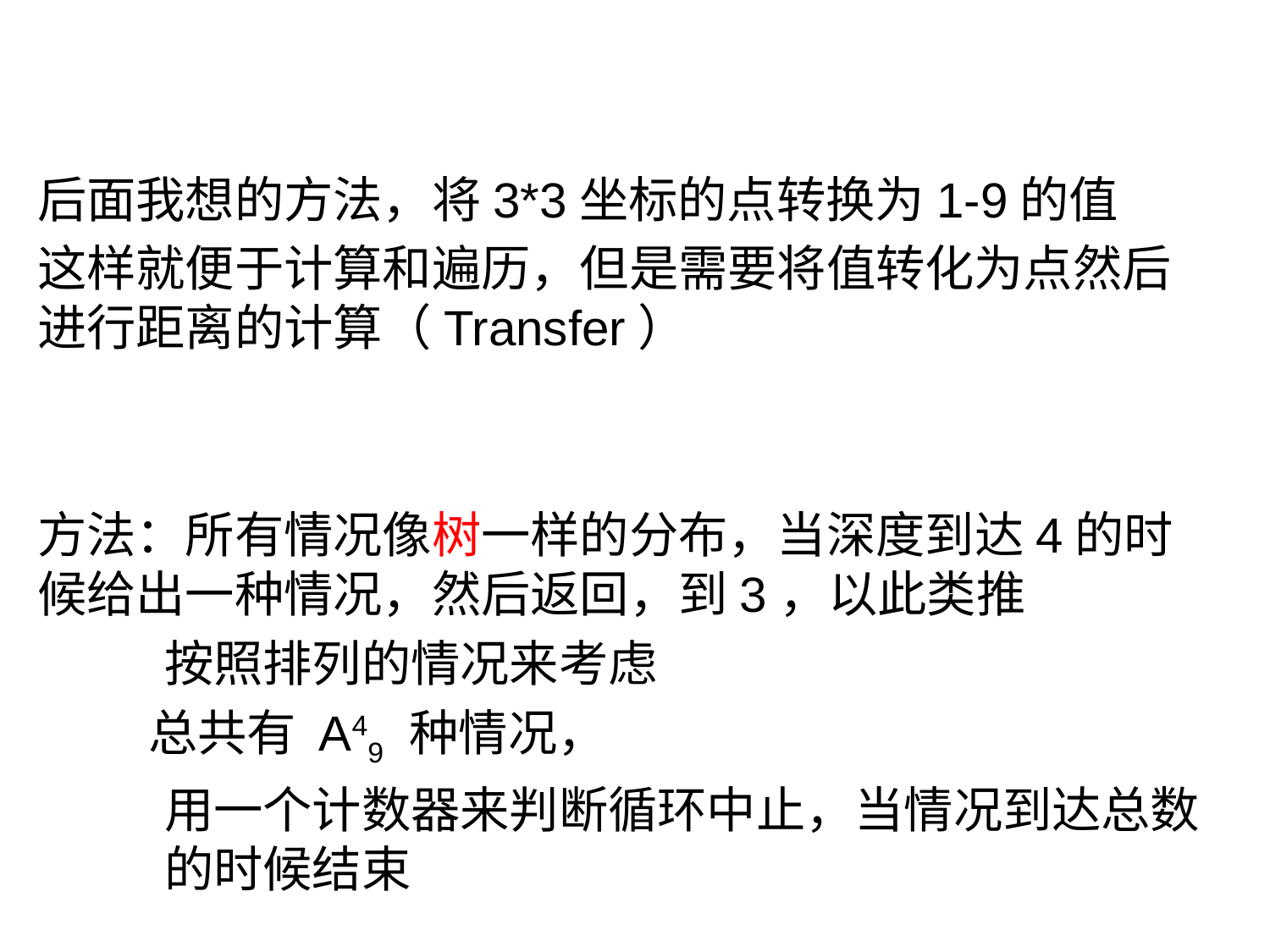

#
后面我想的方法，将3*3坐标的点转换为1-9的值
这样就便于计算和遍历，但是需要将值转化为点然后进行距离的计算（Transfer）

方法：所有情况像树一样的分布，当深度到达4的时候给出一种情况，然后返回，到3，以此类推
	按照排列的情况来考虑
         总共有 A49 种情况，
	用一个计数器来判断循环中止，当情况到达总数      	的时候结束